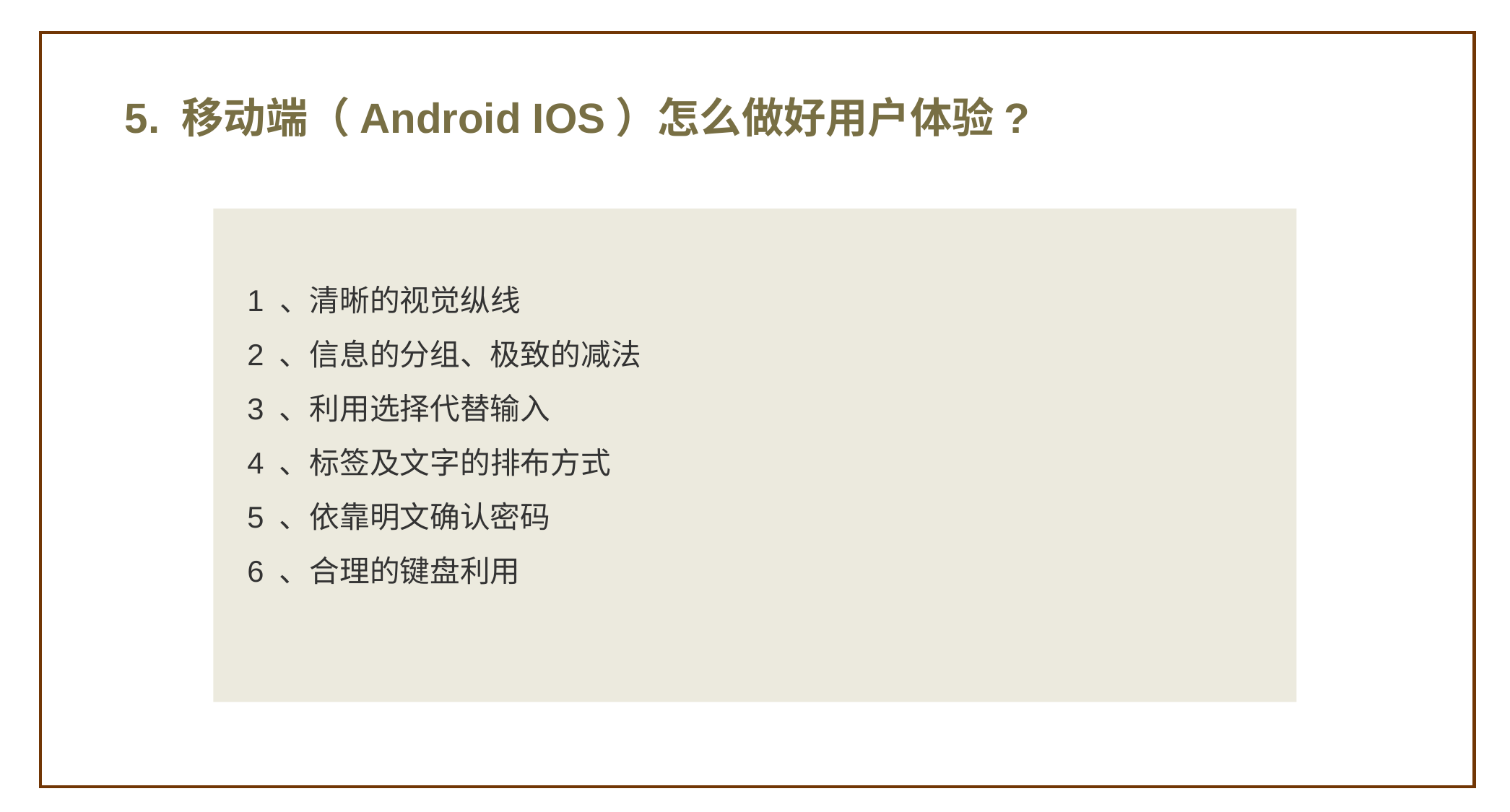

5. 移动端（Android IOS）怎么做好用户体验?

1 、清晰的视觉纵线
2 、信息的分组、极致的减法
3 、利用选择代替输入
4 、标签及文字的排布方式
5 、依靠明文确认密码
6 、合理的键盘利用